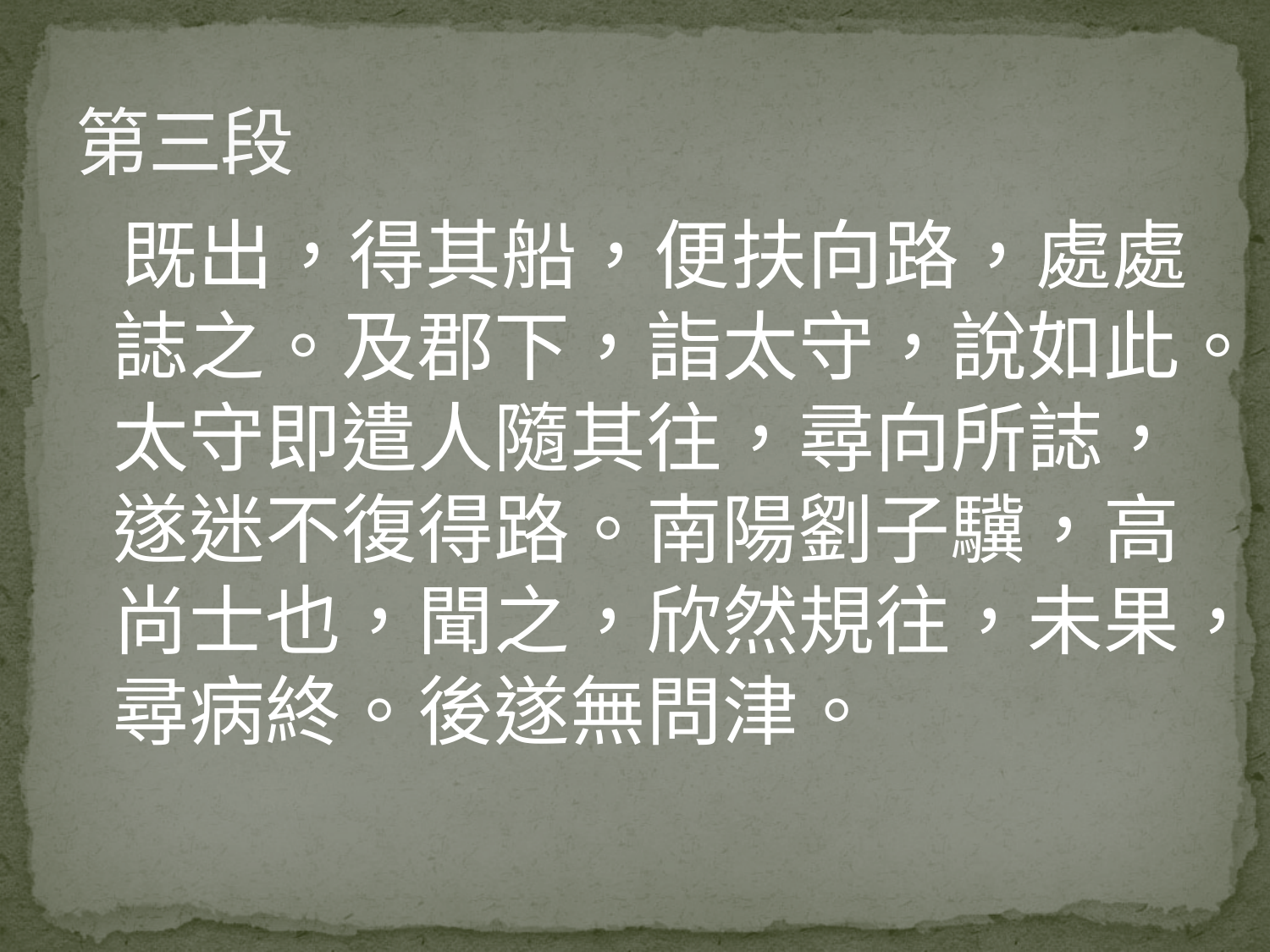

# 第三段
　既出，得其船，便扶向路，處處誌之。及郡下，詣太守，說如此。太守即遣人隨其往，尋向所誌，遂迷不復得路。南陽劉子驥，高尚士也，聞之，欣然規往，未果，尋病終。後遂無問津。